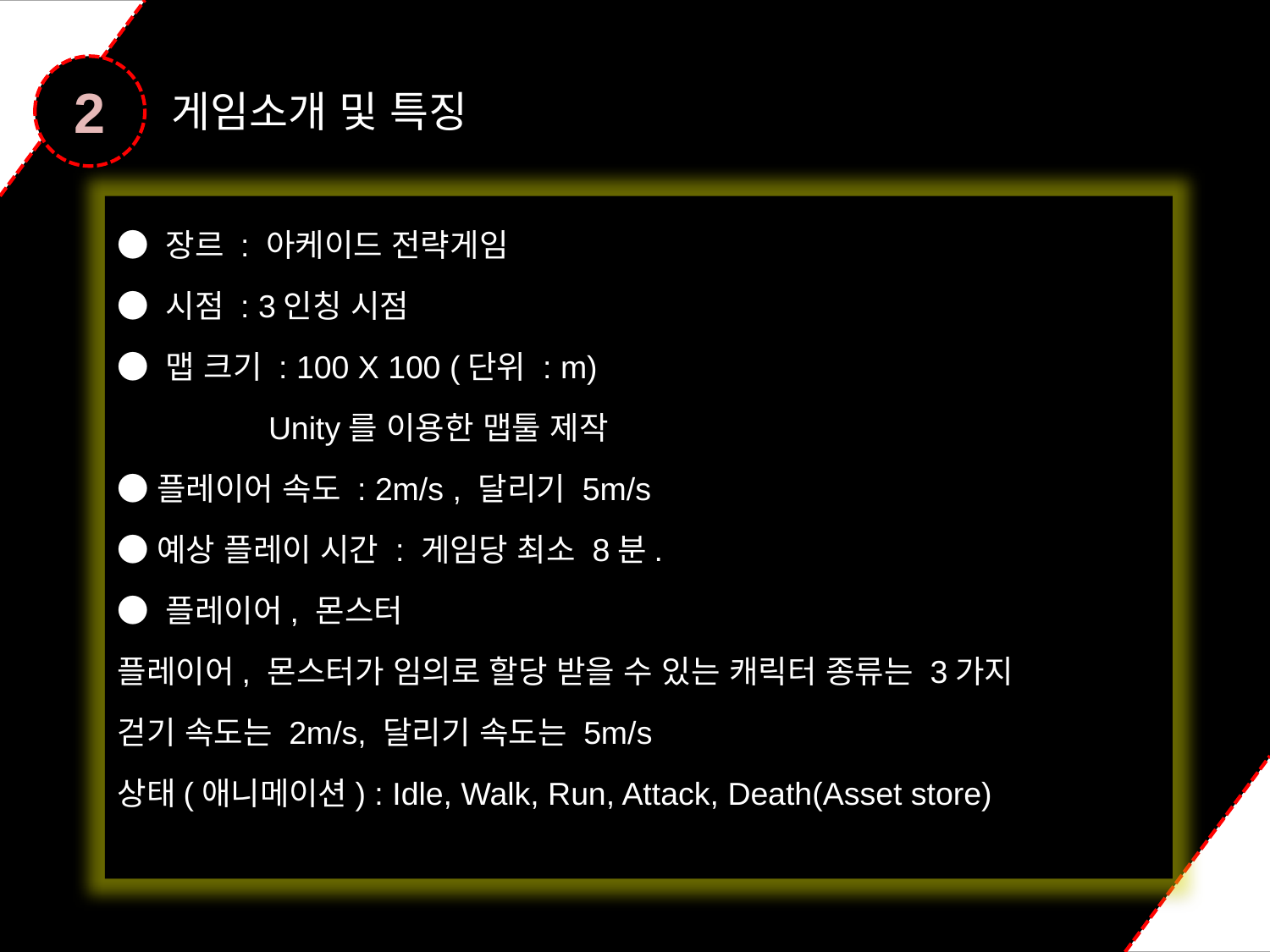

2
게임소개 및 특징
● 장르 : 아케이드 전략게임
● 시점 : 3인칭 시점
● 맵 크기 : 100 X 100 (단위 : m)
                 Unity를 이용한 맵툴 제작
●플레이어 속도 : 2m/s , 달리기 5m/s
●예상 플레이 시간 : 게임당 최소 8분.
● 플레이어, 몬스터
플레이어, 몬스터가 임의로 할당 받을 수 있는 캐릭터 종류는 3가지
걷기 속도는 2m/s, 달리기 속도는 5m/s
상태(애니메이션) : Idle, Walk, Run, Attack, Death(Asset store)